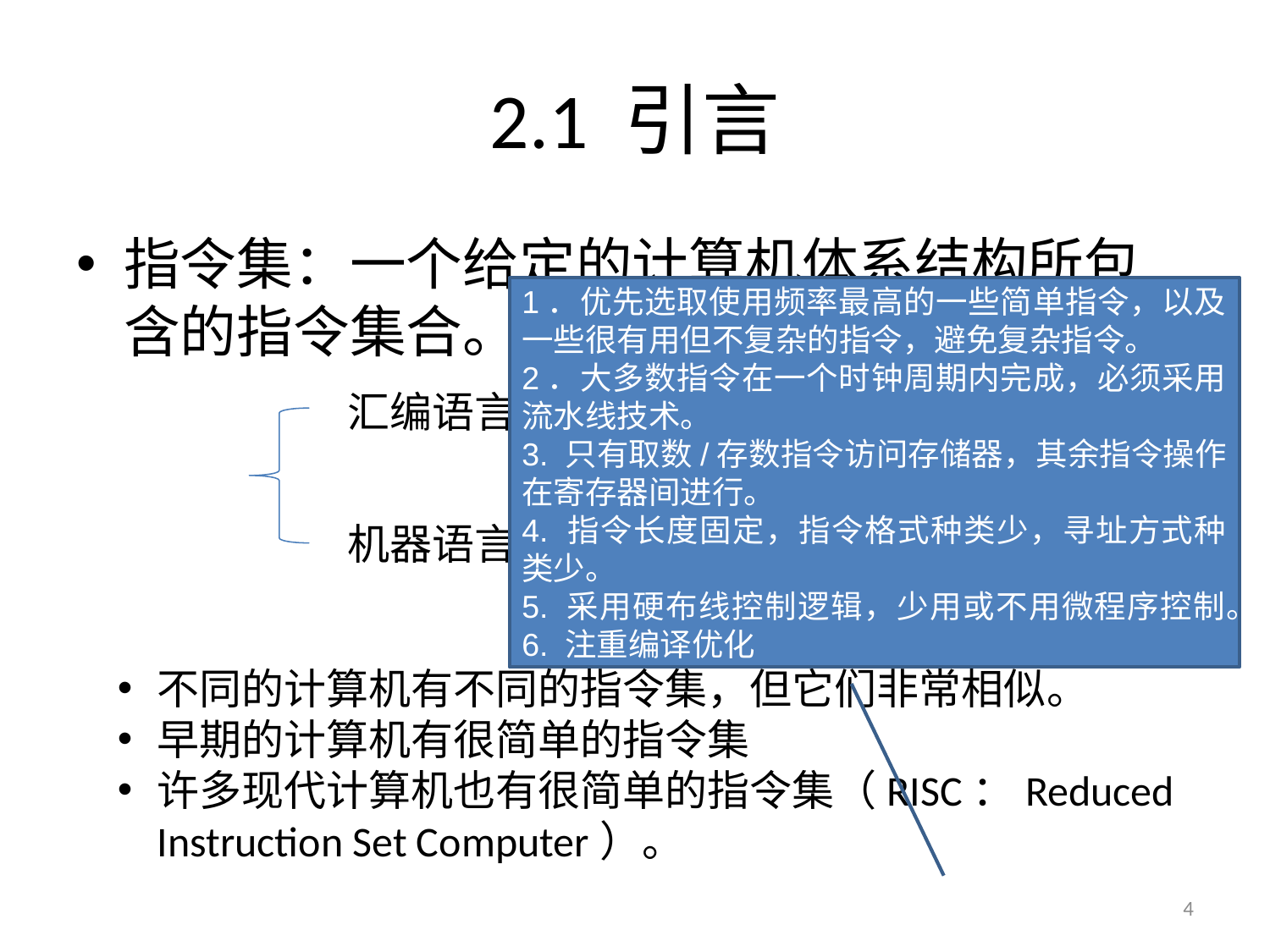

# 2.1 引言
指令集：一个给定的计算机体系结构所包含的指令集合。
1．优先选取使用频率最高的一些简单指令，以及一些很有用但不复杂的指令，避免复杂指令。
2．大多数指令在一个时钟周期内完成，必须采用流水线技术。
3. 只有取数/存数指令访问存储器，其余指令操作在寄存器间进行。
4. 指令长度固定，指令格式种类少，寻址方式种类少。
5. 采用硬布线控制逻辑，少用或不用微程序控制。
6. 注重编译优化
汇编语言：编程的书写形式

本章的讲解方法
机器语言：计算机所能识别的形式
不同的计算机有不同的指令集，但它们非常相似。
早期的计算机有很简单的指令集
许多现代计算机也有很简单的指令集（RISC：Reduced Instruction Set Computer）。
4